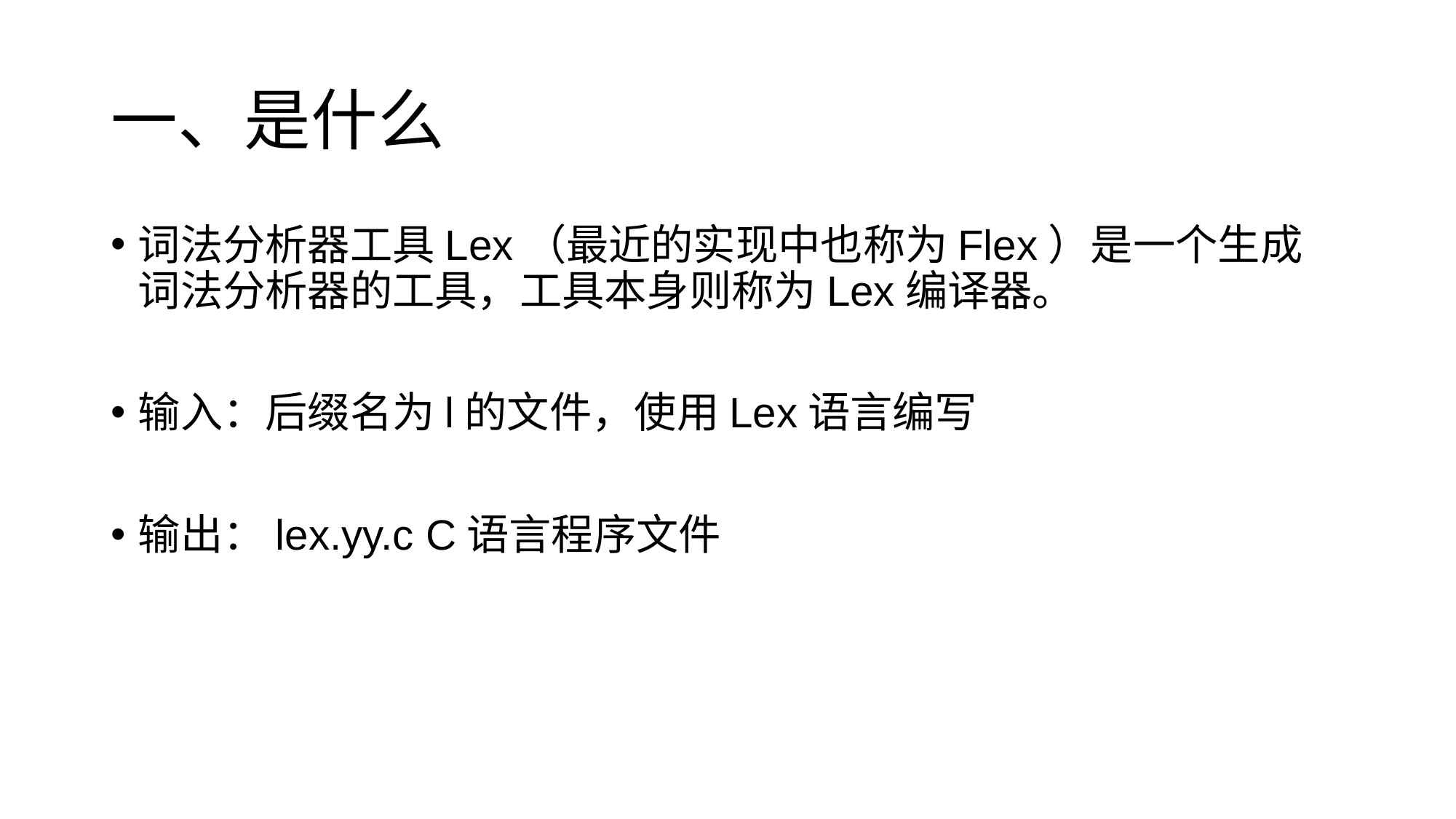

# 一、是什么
词法分析器工具Lex（最近的实现中也称为Flex）是一个生成词法分析器的工具，工具本身则称为Lex编译器。

输入：后缀名为l的文件，使用Lex语言编写

输出：lex.yy.c C语言程序文件